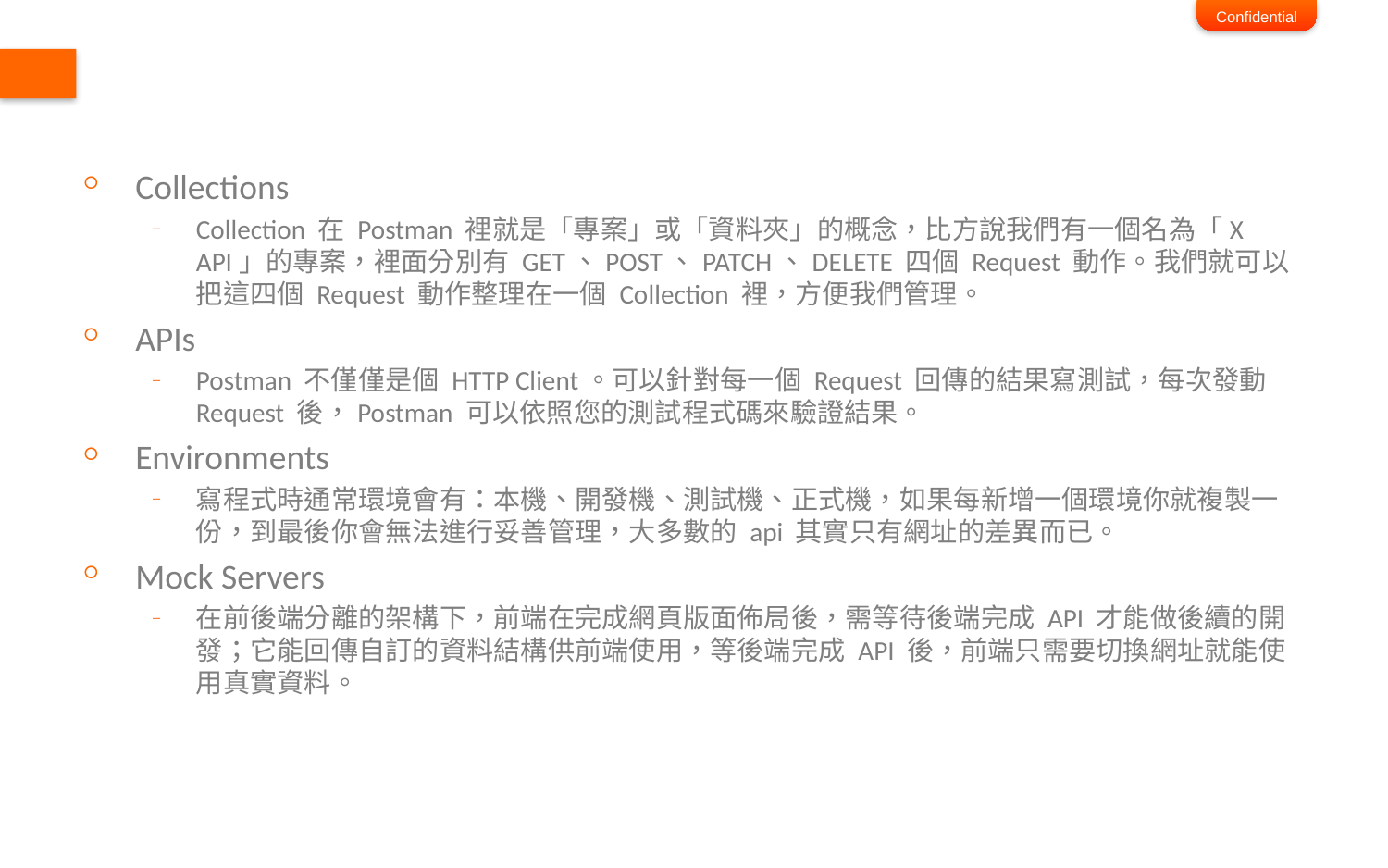

#
Collections
Collection 在 Postman 裡就是「專案」或「資料夾」的概念，比方說我們有一個名為「X API」的專案，裡面分別有 GET、POST、PATCH、DELETE 四個 Request 動作。我們就可以把這四個 Request 動作整理在一個 Collection 裡，方便我們管理。
APIs
Postman 不僅僅是個 HTTP Client。可以針對每一個 Request 回傳的結果寫測試，每次發動 Request 後，Postman 可以依照您的測試程式碼來驗證結果。
Environments
寫程式時通常環境會有：本機、開發機、測試機、正式機，如果每新增一個環境你就複製一份，到最後你會無法進行妥善管理，大多數的 api 其實只有網址的差異而已。
Mock Servers
在前後端分離的架構下，前端在完成網頁版面佈局後，需等待後端完成 API 才能做後續的開發；它能回傳自訂的資料結構供前端使用，等後端完成 API 後，前端只需要切換網址就能使用真實資料。